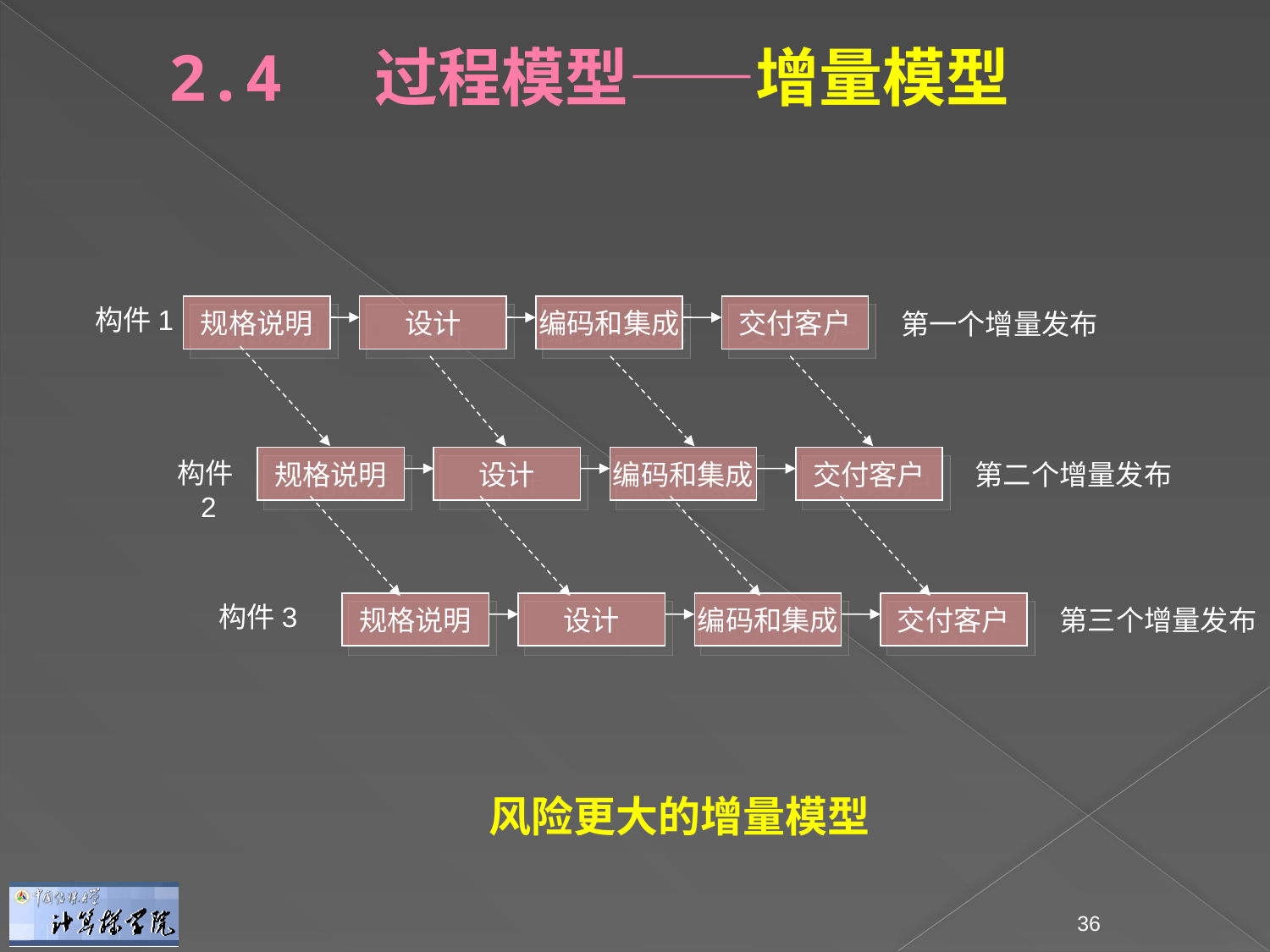

2.4  过程模型——增量模型
构件1
规格说明
设计
编码和集成
交付客户
第一个增量发布

规格说明
设计
编码和集成
交付客户
构件2
第二个增量发布

构件3
规格说明
设计
编码和集成
交付客户
第三个增量发布

风险更大的增量模型
36